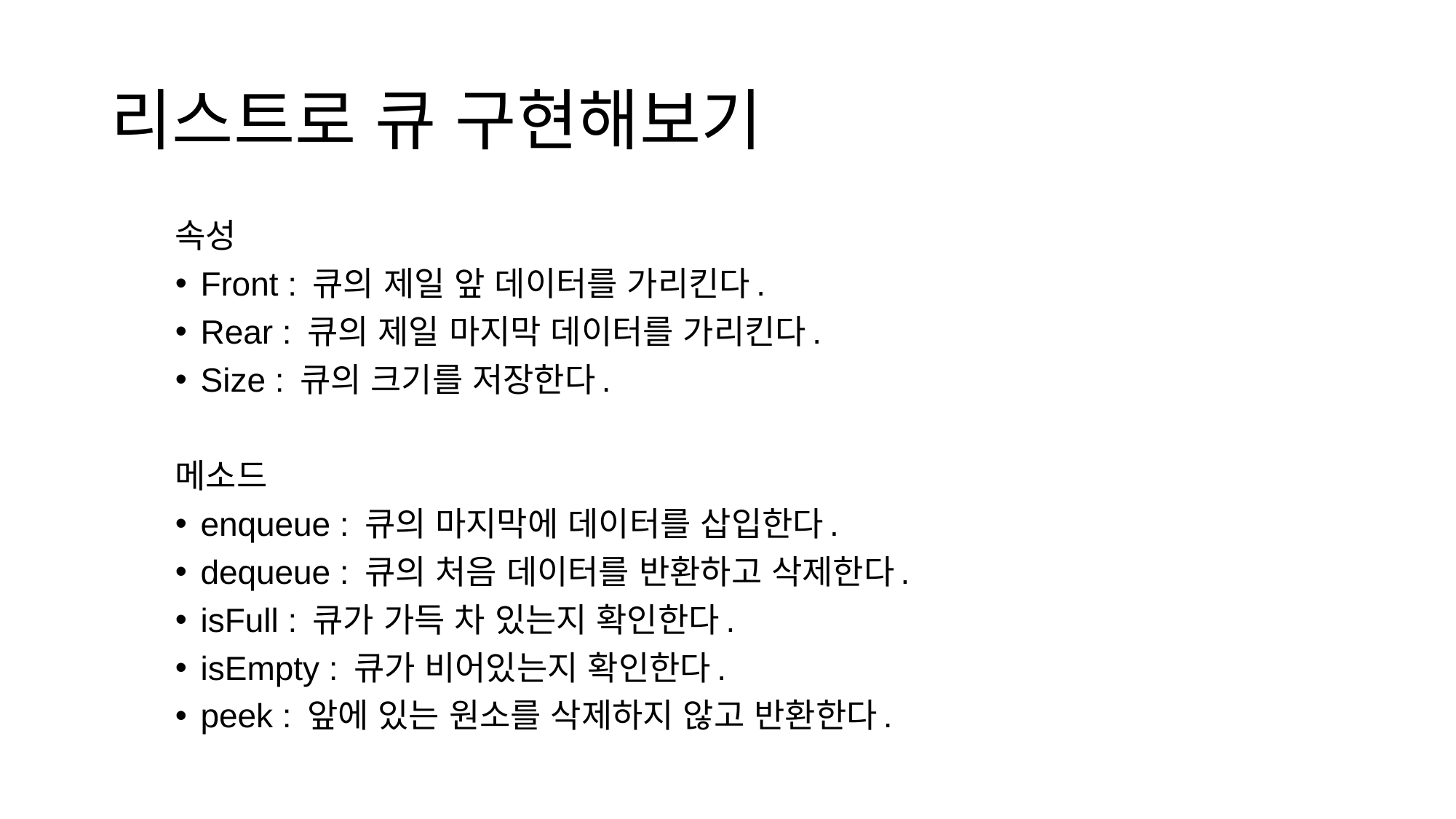

# 리스트로 큐 구현해보기
속성
Front : 큐의 제일 앞 데이터를 가리킨다.
Rear : 큐의 제일 마지막 데이터를 가리킨다.
Size : 큐의 크기를 저장한다.

메소드
enqueue : 큐의 마지막에 데이터를 삽입한다.
dequeue : 큐의 처음 데이터를 반환하고 삭제한다.
isFull : 큐가 가득 차 있는지 확인한다.
isEmpty : 큐가 비어있는지 확인한다.
peek : 앞에 있는 원소를 삭제하지 않고 반환한다.